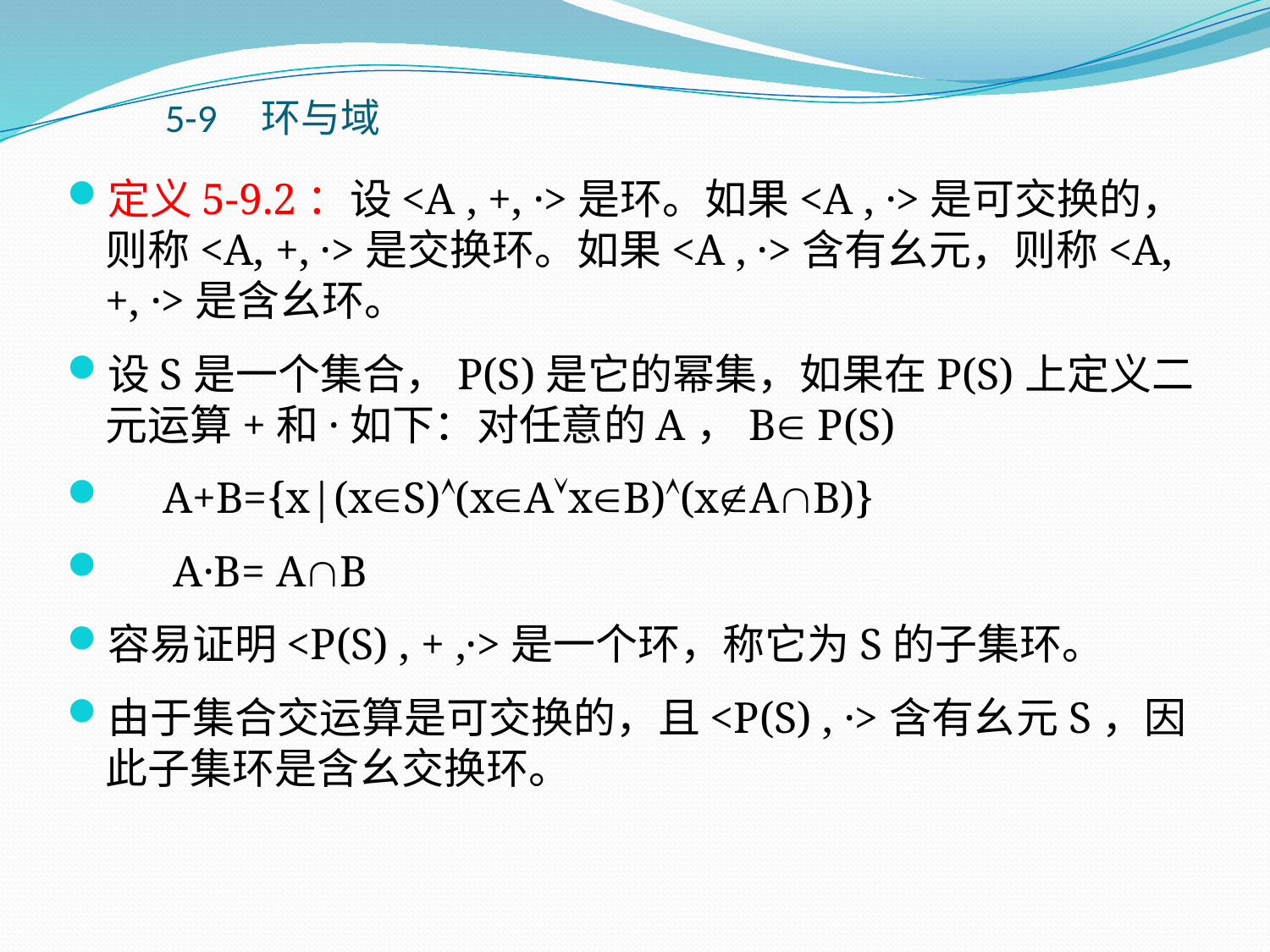

# 5-9　环与域
定义5-9.2：设<A , +, ·>是环。如果<A , ·>是可交换的，则称<A, +, ·>是交换环。如果<A , ·>含有幺元，则称<A, +, ·>是含幺环。
设S是一个集合，P(S)是它的幂集，如果在P(S)上定义二元运算+和·如下：对任意的A，B∈ P(S)
     A+B={x|(x∈S)∧(x∈A∨x∈B)∧(x∉A∩B)}
      A·B= A∩B
容易证明<P(S) , + ,·>是一个环，称它为S的子集环。
由于集合交运算是可交换的，且<P(S) , ·>含有幺元S，因此子集环是含幺交换环。